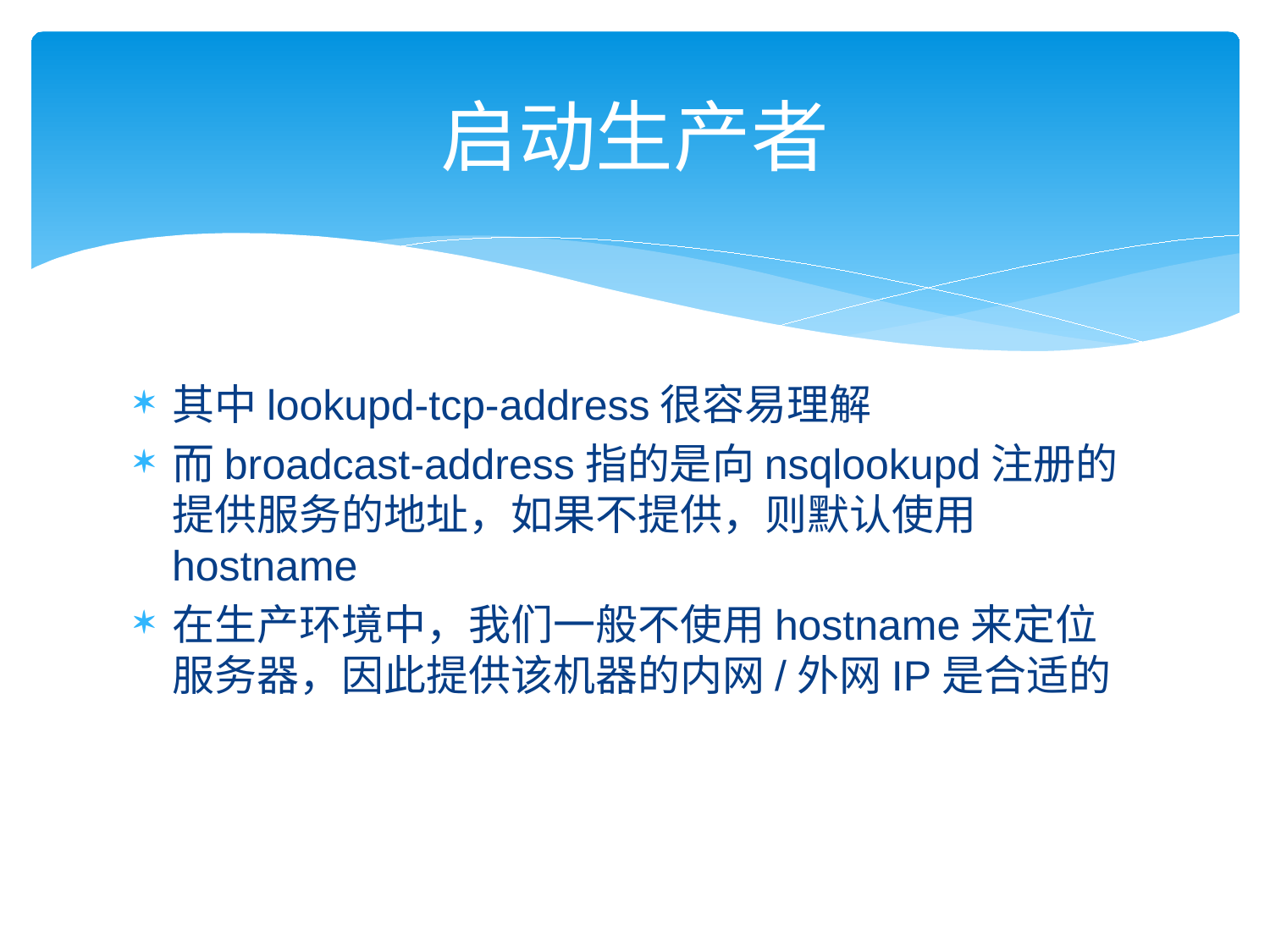

# 启动生产者
其中lookupd-tcp-address很容易理解
而broadcast-address指的是向nsqlookupd注册的提供服务的地址，如果不提供，则默认使用hostname
在生产环境中，我们一般不使用hostname来定位服务器，因此提供该机器的内网/外网IP是合适的